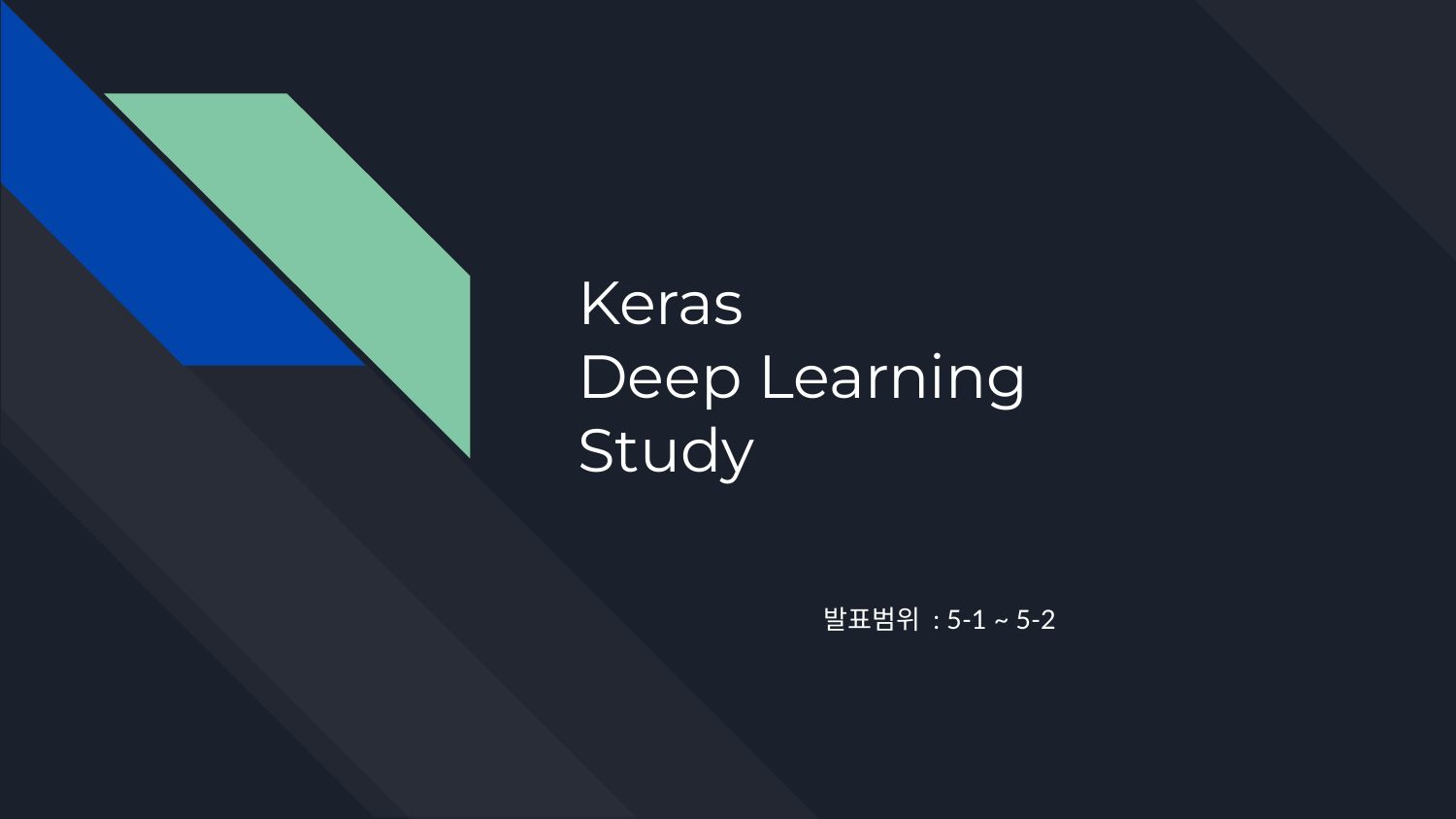

# Keras
Deep Learning
Study

발표범위 : 5-1 ~ 5-2